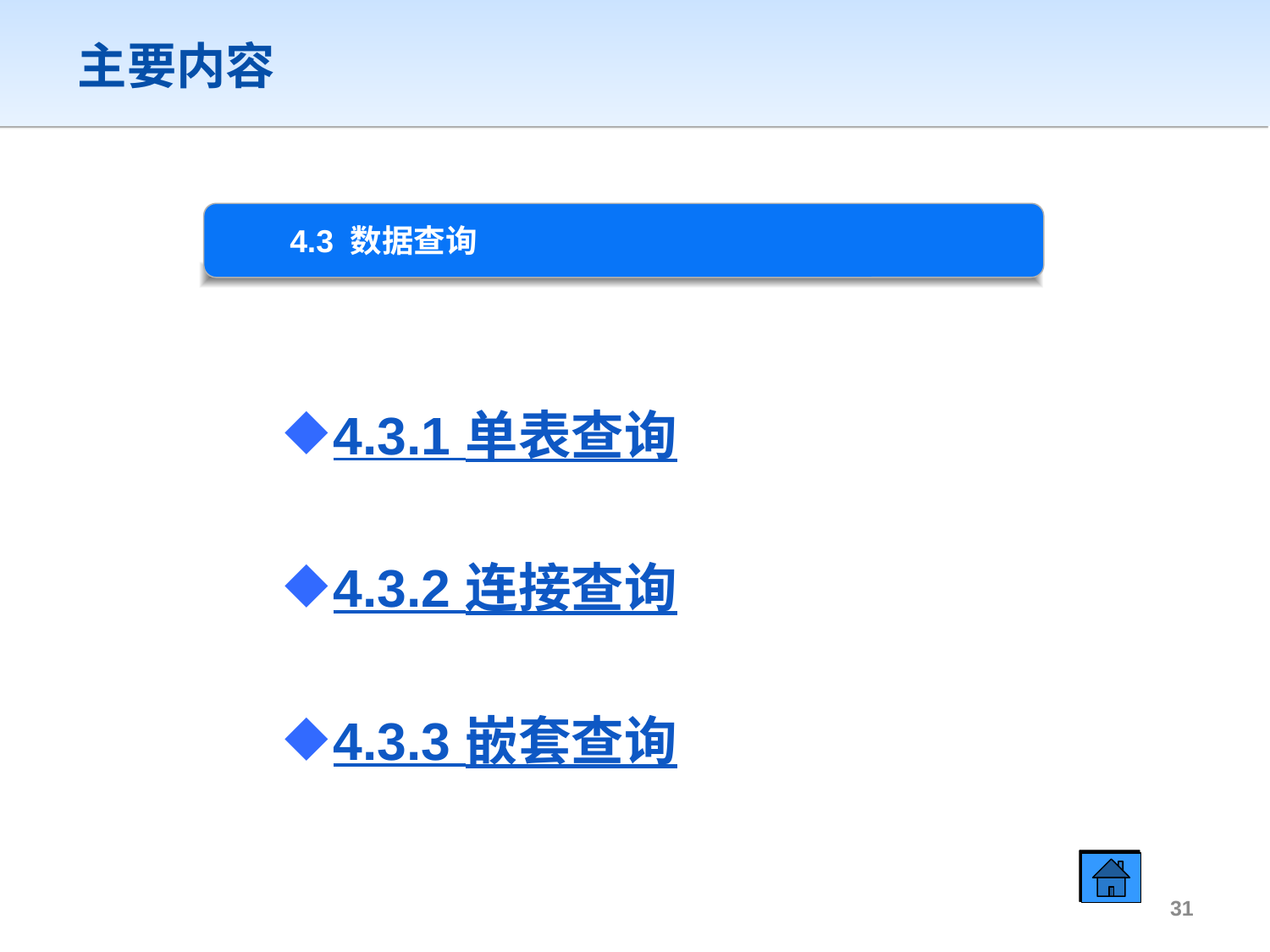

主要内容

4.3 数据查询

4.3.1 单表查询
4.3.2 连接查询
4.3.3 嵌套查询

31